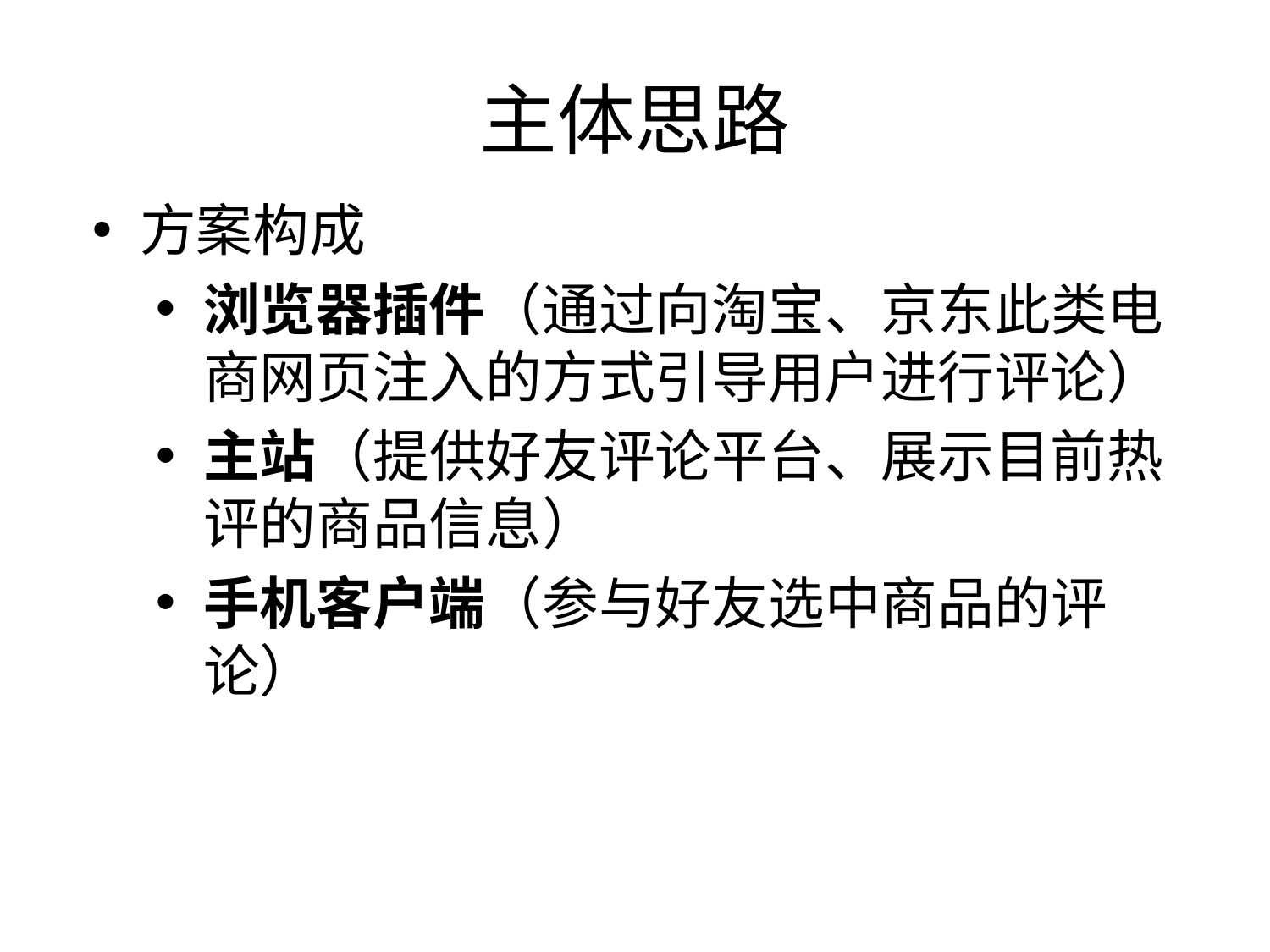

# 主体思路
方案构成
浏览器插件（通过向淘宝、京东此类电商网页注入的方式引导用户进行评论）
主站（提供好友评论平台、展示目前热评的商品信息）
手机客户端（参与好友选中商品的评论）